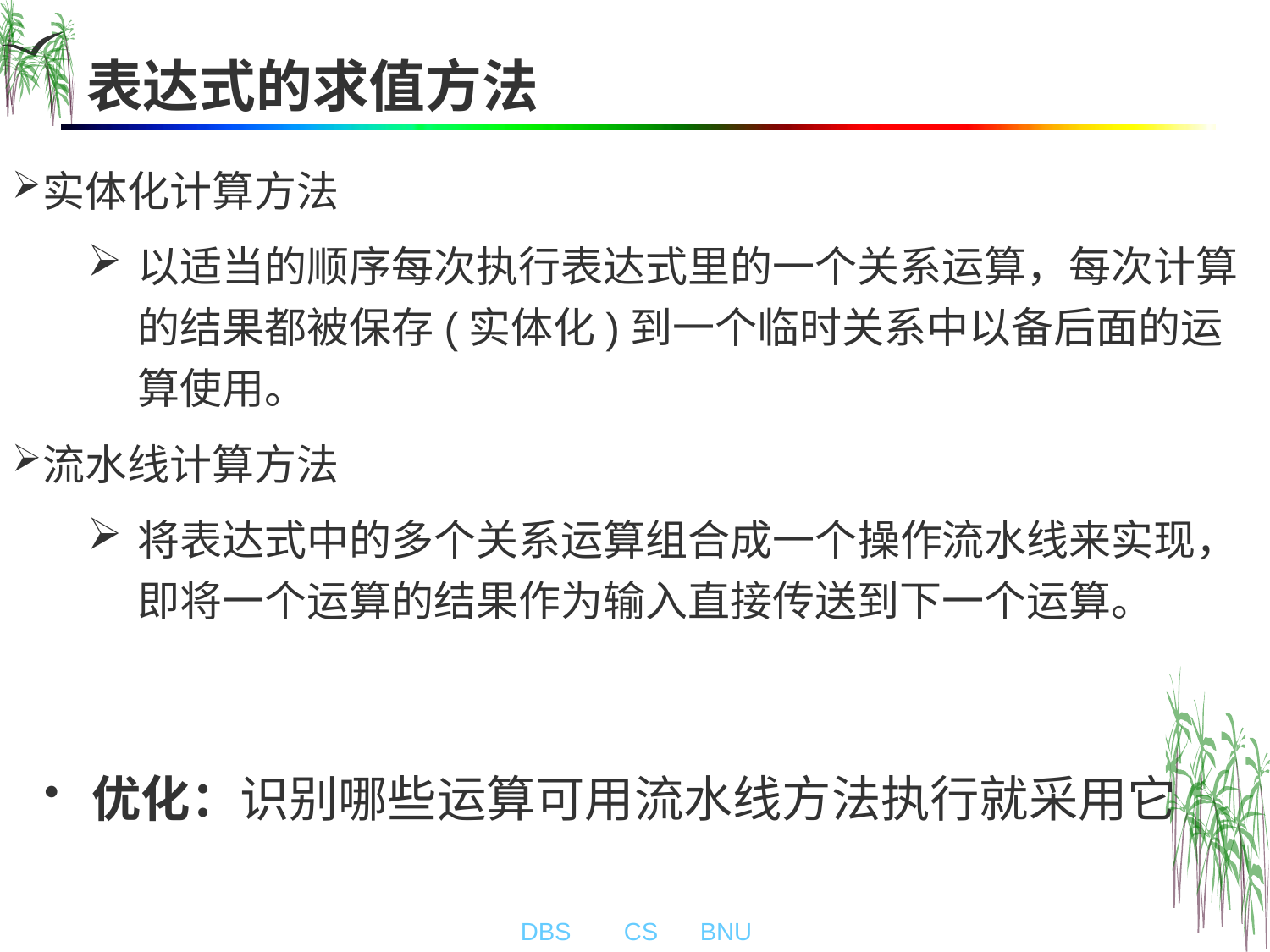

表达式的求值方法
实体化计算方法
以适当的顺序每次执行表达式里的一个关系运算，每次计算的结果都被保存(实体化)到一个临时关系中以备后面的运算使用。
流水线计算方法
将表达式中的多个关系运算组合成一个操作流水线来实现，即将一个运算的结果作为输入直接传送到下一个运算。

优化：识别哪些运算可用流水线方法执行就采用它